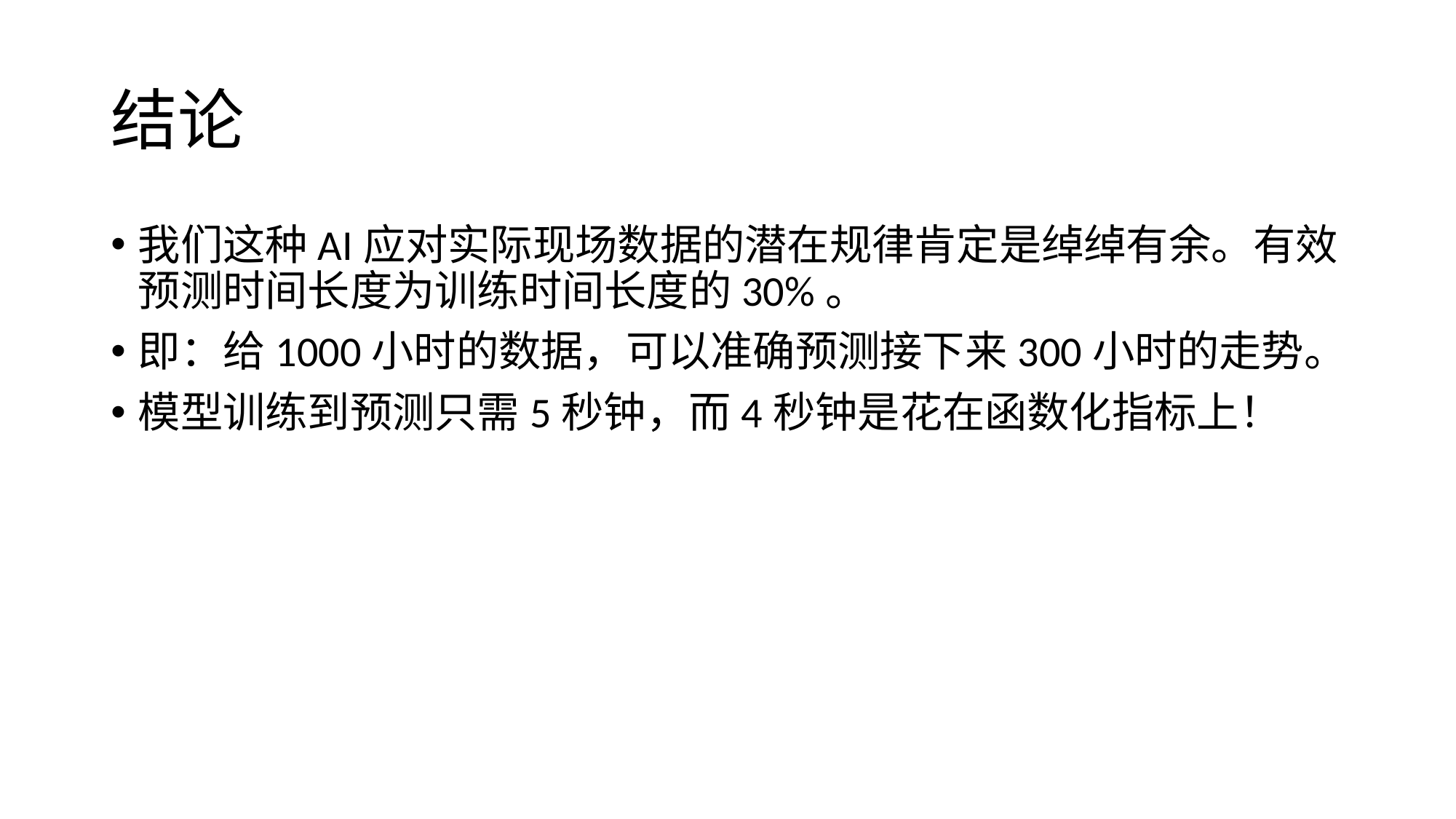

# 结论
我们这种AI应对实际现场数据的潜在规律肯定是绰绰有余。有效预测时间长度为训练时间长度的30%。
即：给1000小时的数据，可以准确预测接下来300小时的走势。
模型训练到预测只需5秒钟，而4秒钟是花在函数化指标上！